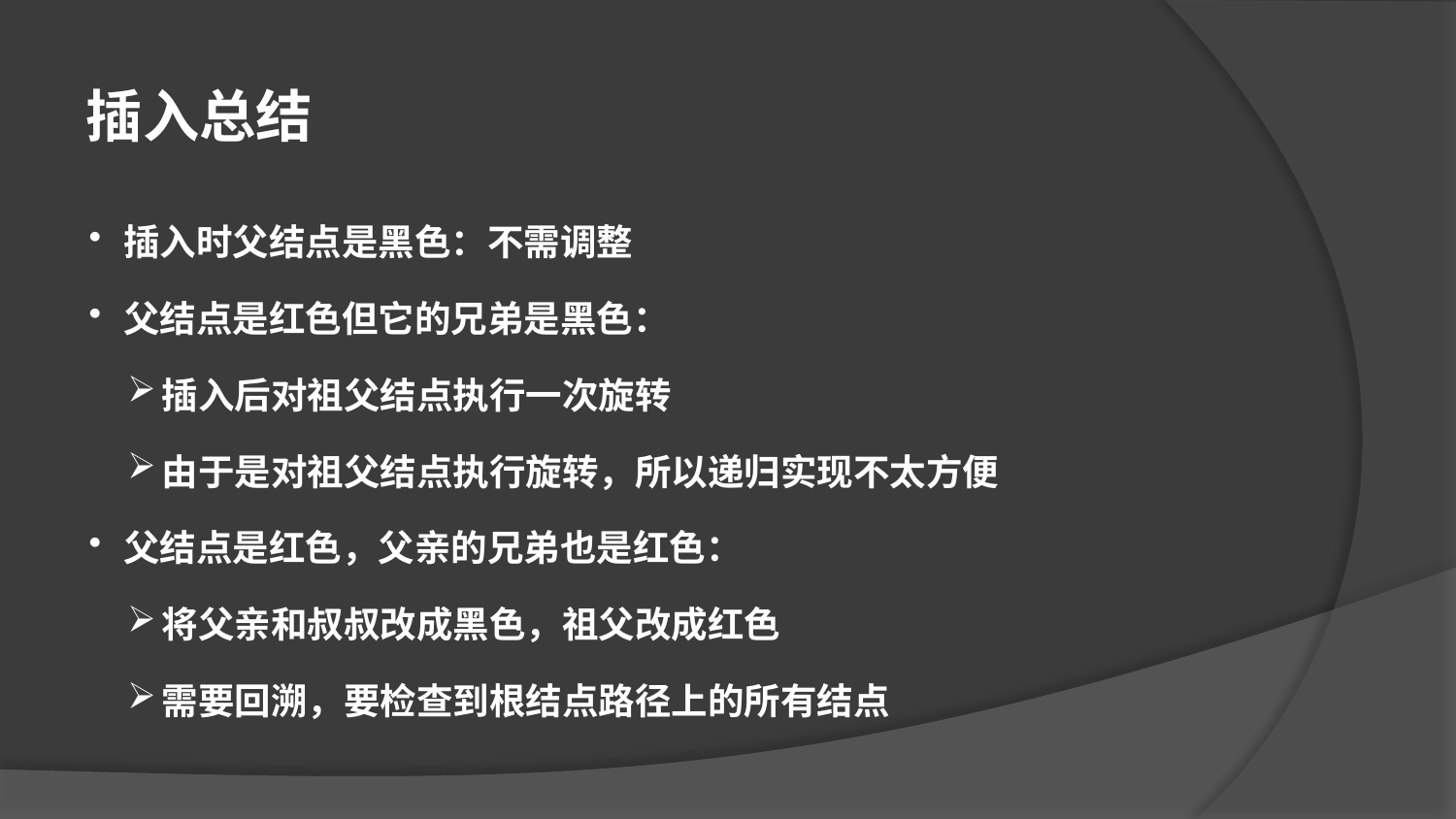

插入总结
插入时父结点是黑色：不需调整
父结点是红色但它的兄弟是黑色：
插入后对祖父结点执行一次旋转
由于是对祖父结点执行旋转，所以递归实现不太方便
父结点是红色，父亲的兄弟也是红色：
将父亲和叔叔改成黑色，祖父改成红色
需要回溯，要检查到根结点路径上的所有结点